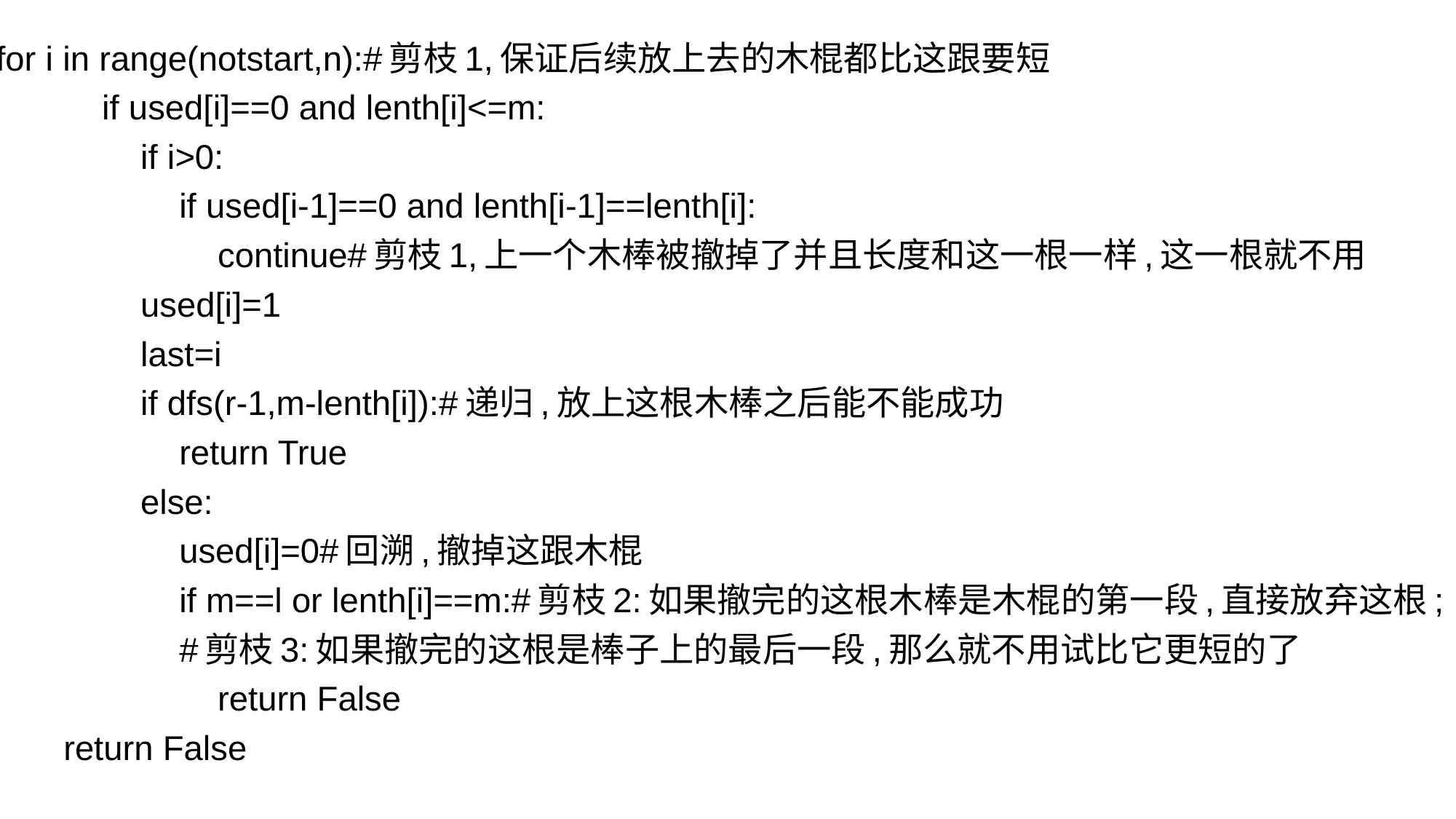

for i in range(notstart,n):#剪枝1,保证后续放上去的木棍都比这跟要短
            if used[i]==0 and lenth[i]<=m:
                if i>0:
                    if used[i-1]==0 and lenth[i-1]==lenth[i]:
                        continue#剪枝1,上一个木棒被撤掉了并且长度和这一根一样,这一根就不用
                used[i]=1
                last=i
                if dfs(r-1,m-lenth[i]):#递归,放上这根木棒之后能不能成功
                    return True
                else:
                    used[i]=0#回溯,撤掉这跟木棍
                    if m==l or lenth[i]==m:#剪枝2:如果撤完的这根木棒是木棍的第一段,直接放弃这根;
                    #剪枝3:如果撤完的这根是棒子上的最后一段,那么就不用试比它更短的了
                        return False
        return False